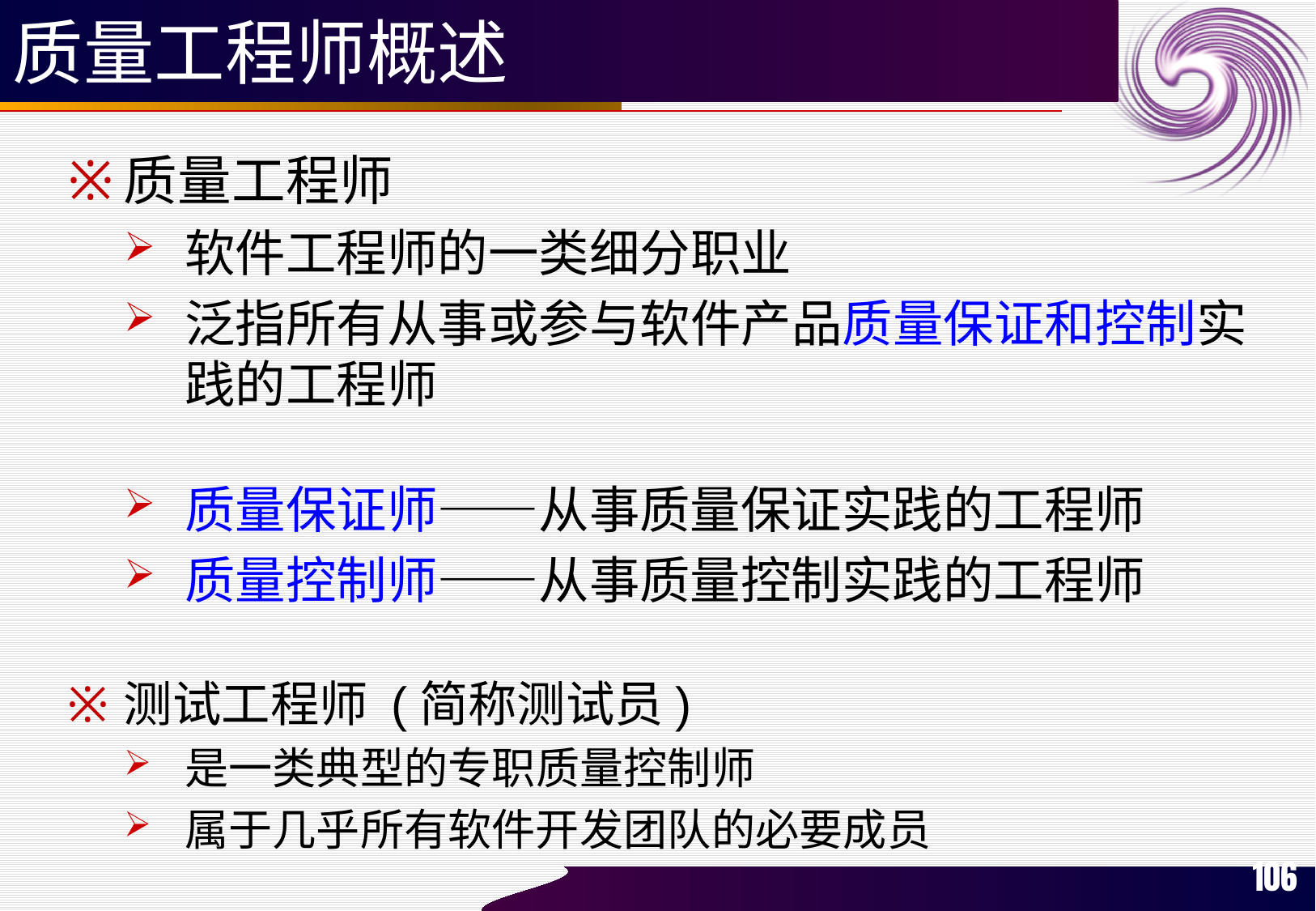

# 质量工程师概述
质量工程师
软件工程师的一类细分职业
泛指所有从事或参与软件产品质量保证和控制实践的工程师

质量保证师——从事质量保证实践的工程师
质量控制师——从事质量控制实践的工程师

测试工程师 (简称测试员)
是一类典型的专职质量控制师
属于几乎所有软件开发团队的必要成员
106